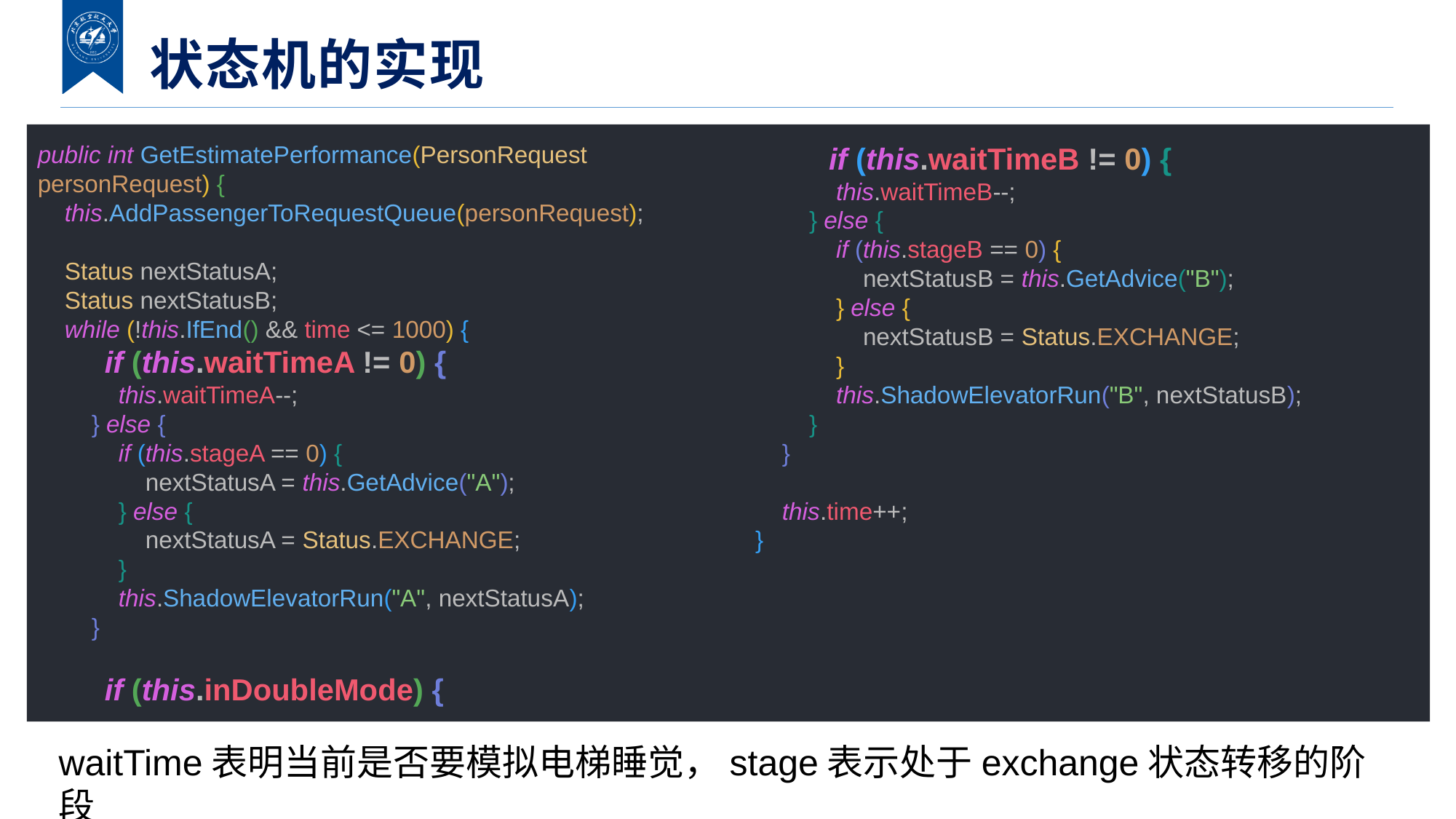

状态机的实现
public int GetEstimatePerformance(PersonRequest personRequest) {
    this.AddPassengerToRequestQueue(personRequest);
    Status nextStatusA;
    Status nextStatusB;
    while (!this.IfEnd() && time <= 1000) {
        if (this.waitTimeA != 0) {
            this.waitTimeA--;
        } else {
            if (this.stageA == 0) {
                nextStatusA = this.GetAdvice("A");
            } else {
                nextStatusA = Status.EXCHANGE;
            }
            this.ShadowElevatorRun("A", nextStatusA);
        }
        if (this.inDoubleMode) {
            if (this.waitTimeB != 0) {
                this.waitTimeB--;
            } else {
                if (this.stageB == 0) {
                    nextStatusB = this.GetAdvice("B");
                } else {
                    nextStatusB = Status.EXCHANGE;
                }
                this.ShadowElevatorRun("B", nextStatusB);
            }
        }
        this.time++;
    }
waitTime表明当前是否要模拟电梯睡觉，stage表示处于exchange状态转移的阶段